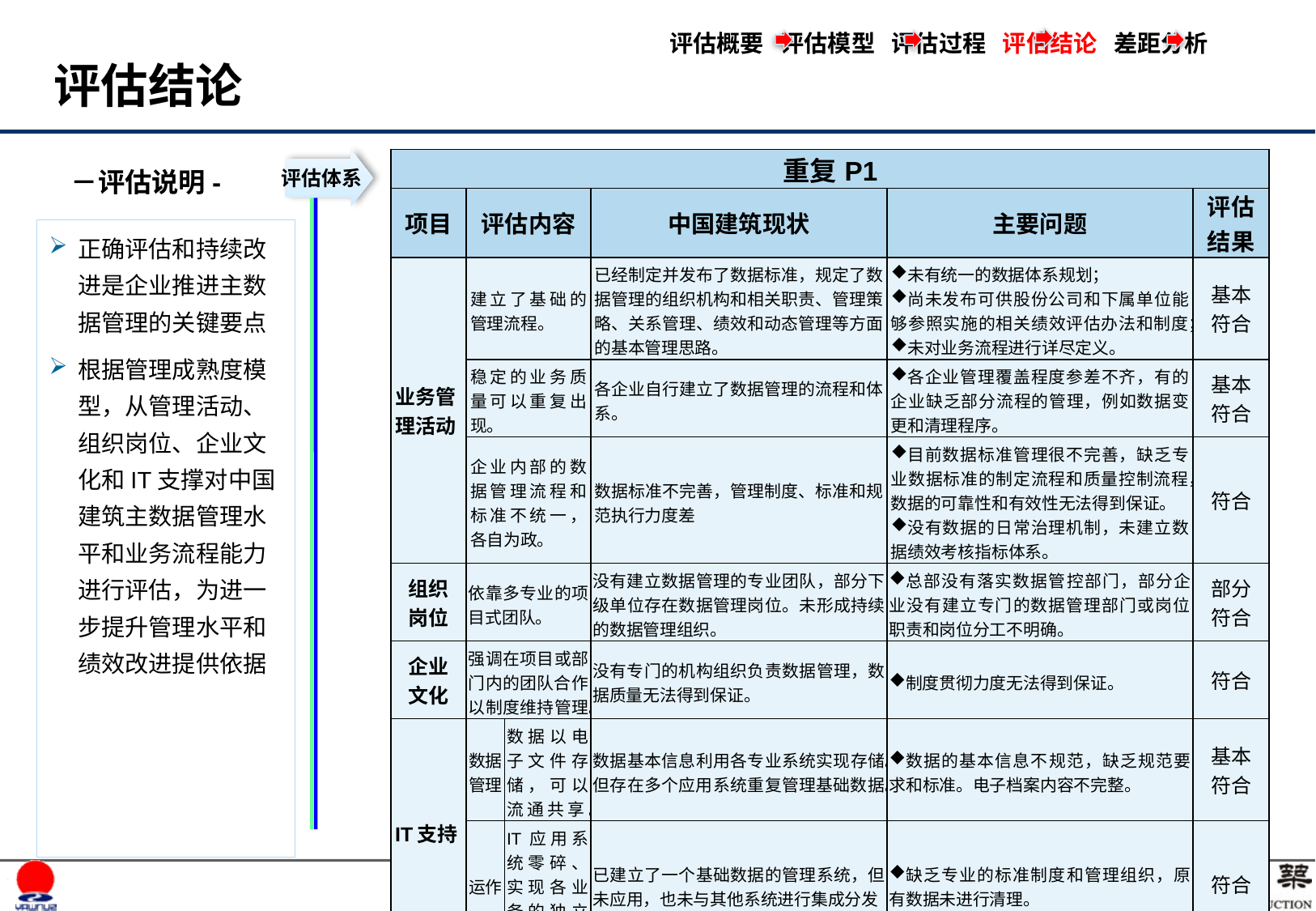

评估概要   评估模型   评估过程   评估结论   差距分析
# 评估结论

| 重复P1 |  |  |  |  |  |
| --- | --- | --- | --- | --- | --- |
| 项目 | 评估内容 |  | 中国建筑现状 | 主要问题 | 评估结果 |
| 业务管理活动 | 建立了基础的管理流程。 |  | 已经制定并发布了数据标准，规定了数据管理的组织机构和相关职责、管理策略、关系管理、绩效和动态管理等方面的基本管理思路。 | 未有统一的数据体系规划； 尚未发布可供股份公司和下属单位能够参照实施的相关绩效评估办法和制度； 未对业务流程进行详尽定义。 | 基本 符合 |
|  | 稳定的业务质量可以重复出现。 |  | 各企业自行建立了数据管理的流程和体系。 | 各企业管理覆盖程度参差不齐，有的企业缺乏部分流程的管理，例如数据变更和清理程序。 | 基本 符合 |
|  | 企业内部的数据管理流程和标准不统一，各自为政。 |  | 数据标准不完善，管理制度、标准和规范执行力度差 | 目前数据标准管理很不完善，缺乏专业数据标准的制定流程和质量控制流程，数据的可靠性和有效性无法得到保证。 没有数据的日常治理机制，未建立数据绩效考核指标体系。 | 符合 |
| 组织 岗位 | 依靠多专业的项目式团队。 |  | 没有建立数据管理的专业团队，部分下级单位存在数据管理岗位。未形成持续的数据管理组织。 | 总部没有落实数据管控部门，部分企业没有建立专门的数据管理部门或岗位，职责和岗位分工不明确。 | 部分 符合 |
| 企业 文化 | 强调在项目或部门内的团队合作，以制度维持管理。 |  | 没有专门的机构组织负责数据管理，数据质量无法得到保证。 | 制度贯彻力度无法得到保证。 | 符合 |
| IT支持 | 数据管理 | 数据以电子文件存储，可以流通共享。 | 数据基本信息利用各专业系统实现存储。 但存在多个应用系统重复管理基础数据。 | 数据的基本信息不规范，缺乏规范要求和标准。电子档案内容不完整。 | 基本 符合 |
|  | 运作 | IT应用系统零碎、实现各业务的独立功能。 | 已建立了一个基础数据的管理系统，但未应用，也未与其他系统进行集成分发 | 缺乏专业的标准制度和管理组织，原有数据未进行清理。 | 符合 |
评估体系

－评估说明-
正确评估和持续改进是企业推进主数据管理的关键要点
根据管理成熟度模型，从管理活动、组织岗位、企业文化和IT支撑对中国建筑主数据管理水平和业务流程能力进行评估，为进一步提升管理水平和绩效改进提供依据